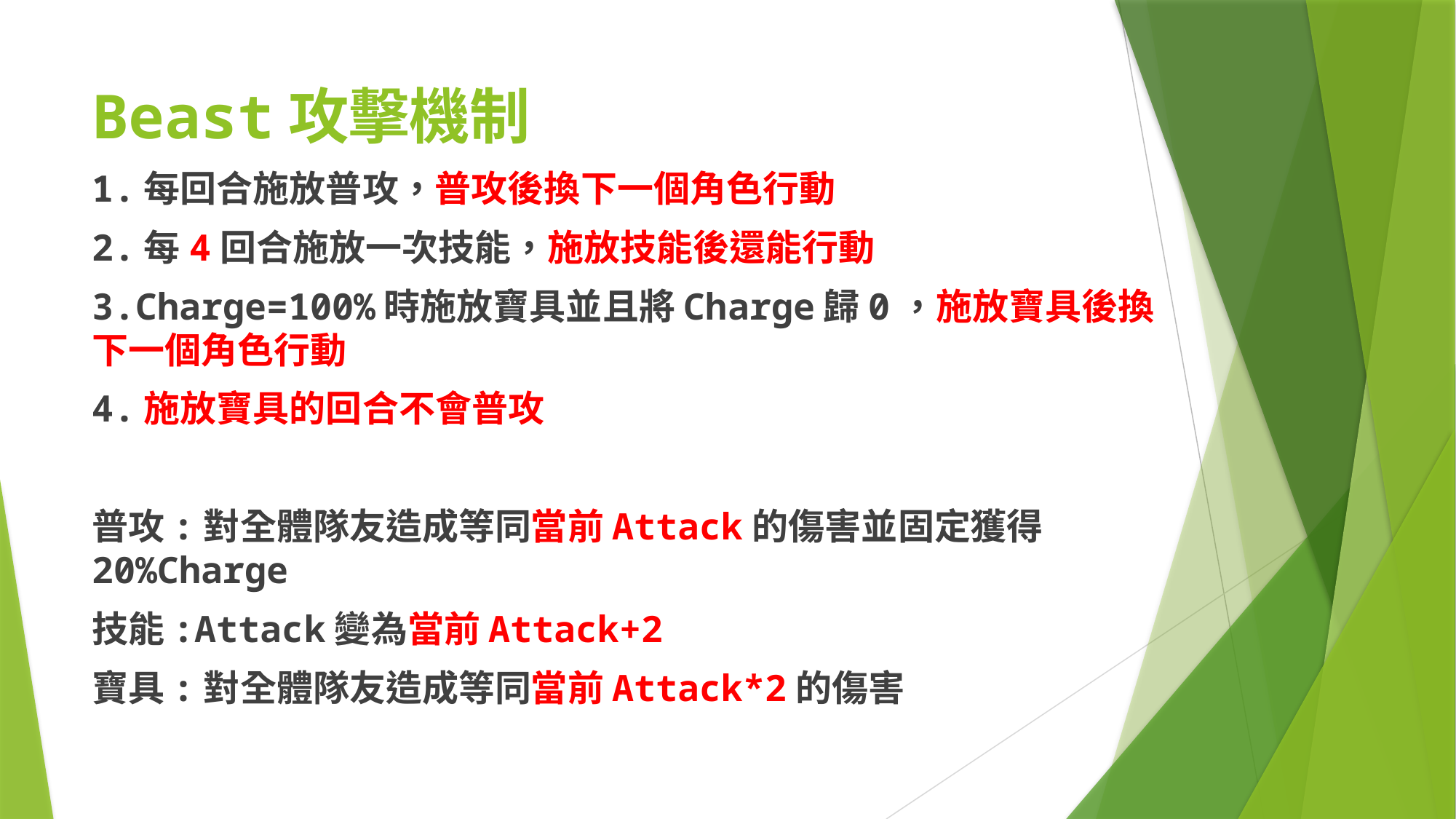

# Beast攻擊機制
1.每回合施放普攻，普攻後換下一個角色行動
2.每4回合施放一次技能，施放技能後還能行動
3.Charge=100%時施放寶具並且將Charge歸0，施放寶具後換下一個角色行動
4.施放寶具的回合不會普攻

普攻:對全體隊友造成等同當前Attack的傷害並固定獲得20%Charge
技能:Attack變為當前Attack+2
寶具:對全體隊友造成等同當前Attack*2的傷害